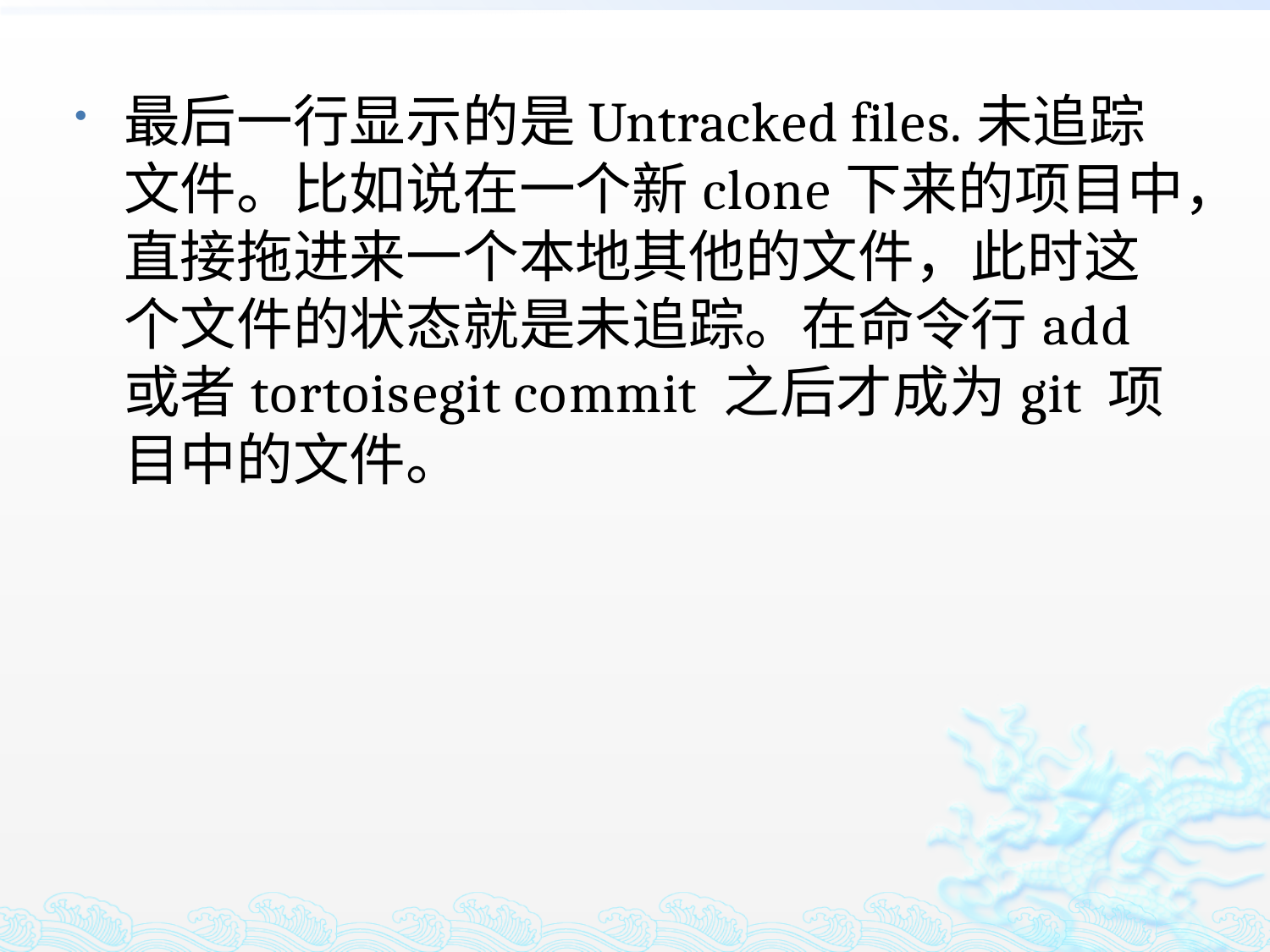

最后一行显示的是Untracked files.未追踪文件。比如说在一个新clone下来的项目中，直接拖进来一个本地其他的文件，此时这个文件的状态就是未追踪。在命令行add或者tortoisegit commit 之后才成为git 项目中的文件。